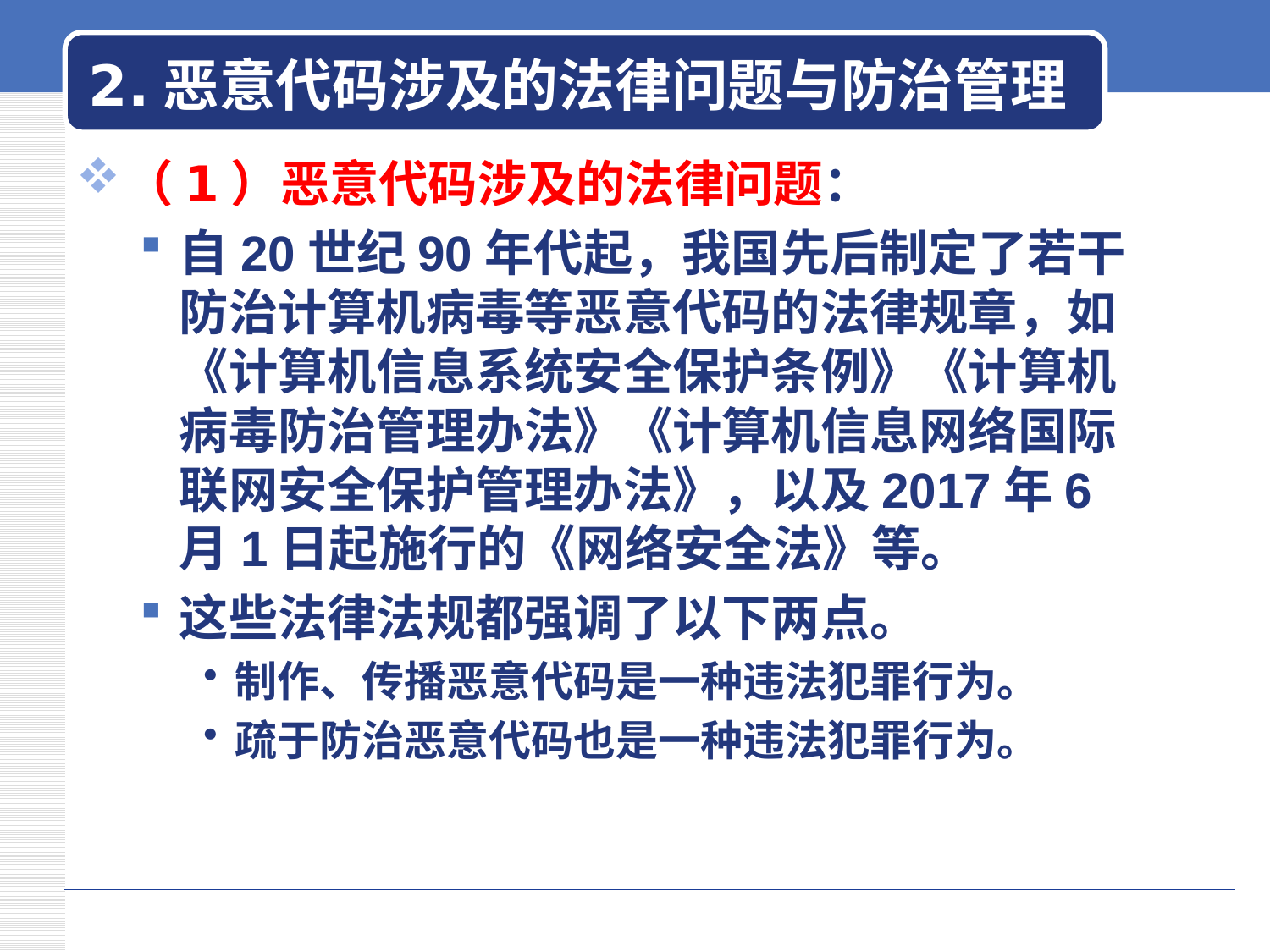

# 2.恶意代码涉及的法律问题与防治管理
（1）恶意代码涉及的法律问题：
自20世纪90年代起，我国先后制定了若干防治计算机病毒等恶意代码的法律规章，如《计算机信息系统安全保护条例》《计算机病毒防治管理办法》《计算机信息网络国际联网安全保护管理办法》，以及2017年6月1日起施行的《网络安全法》等。
这些法律法规都强调了以下两点。
制作、传播恶意代码是一种违法犯罪行为。
疏于防治恶意代码也是一种违法犯罪行为。